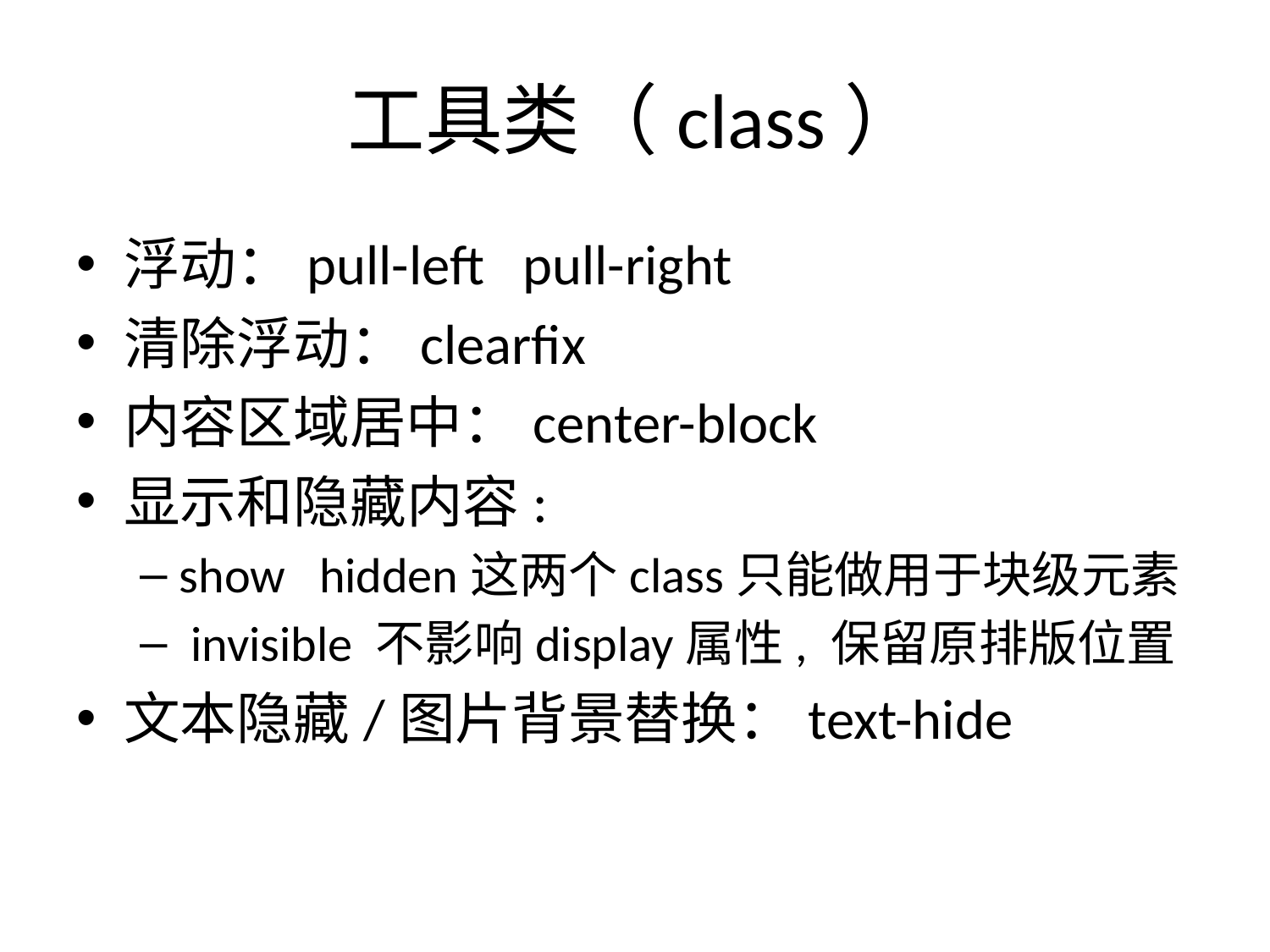

# 工具类（class）
浮动：pull-left   pull-right
清除浮动：clearfix
内容区域居中：center-block
显示和隐藏内容:
show   hidden这两个class只能做用于块级元素
 invisible 不影响display属性, 保留原排版位置
文本隐藏/图片背景替换：text-hide